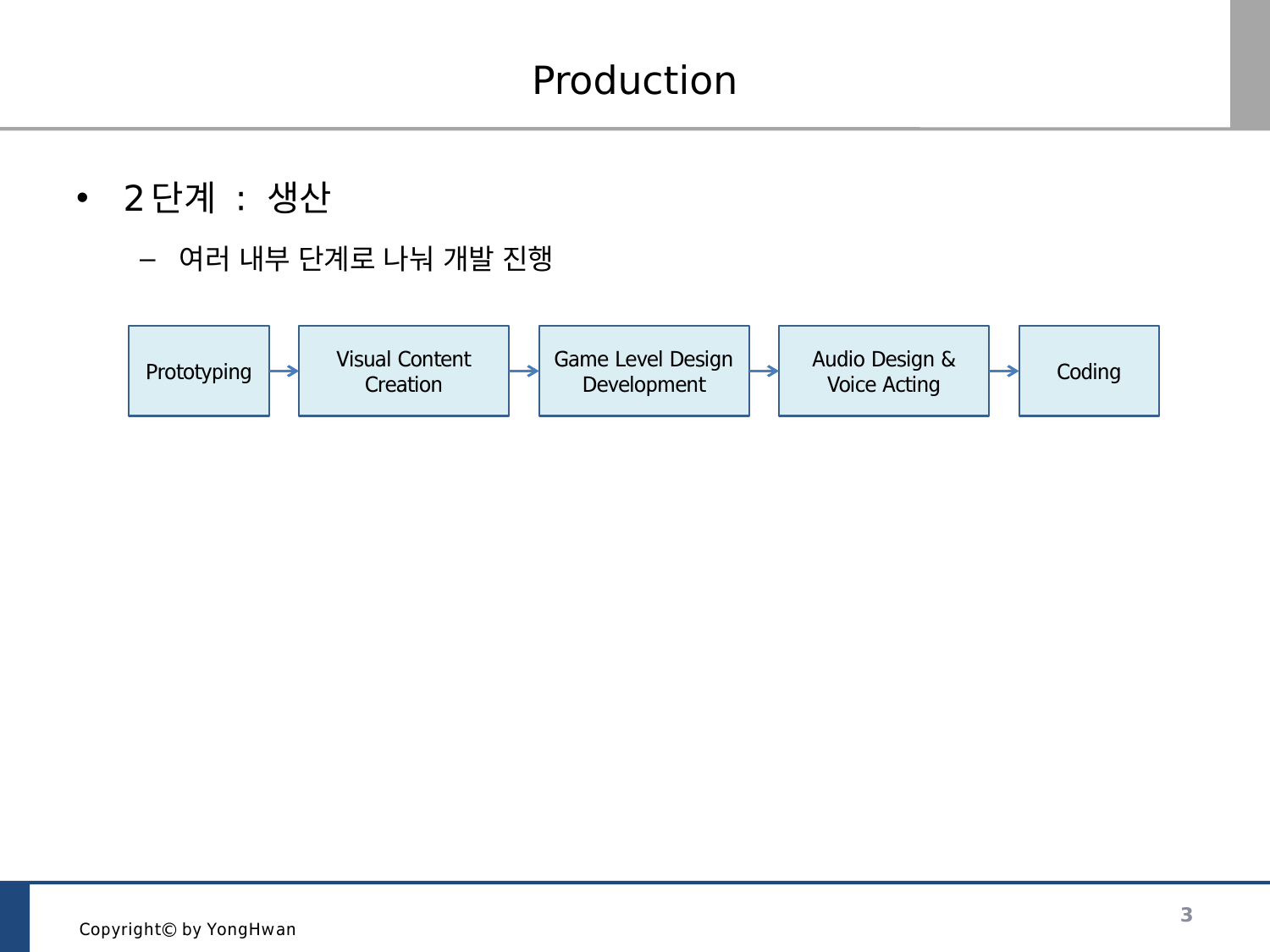

# Production
2단계 : 생산
여러 내부 단계로 나눠 개발 진행
Prototyping
Visual Content
Creation
Game Level Design
Development
Audio Design &
Voice Acting
Coding
3